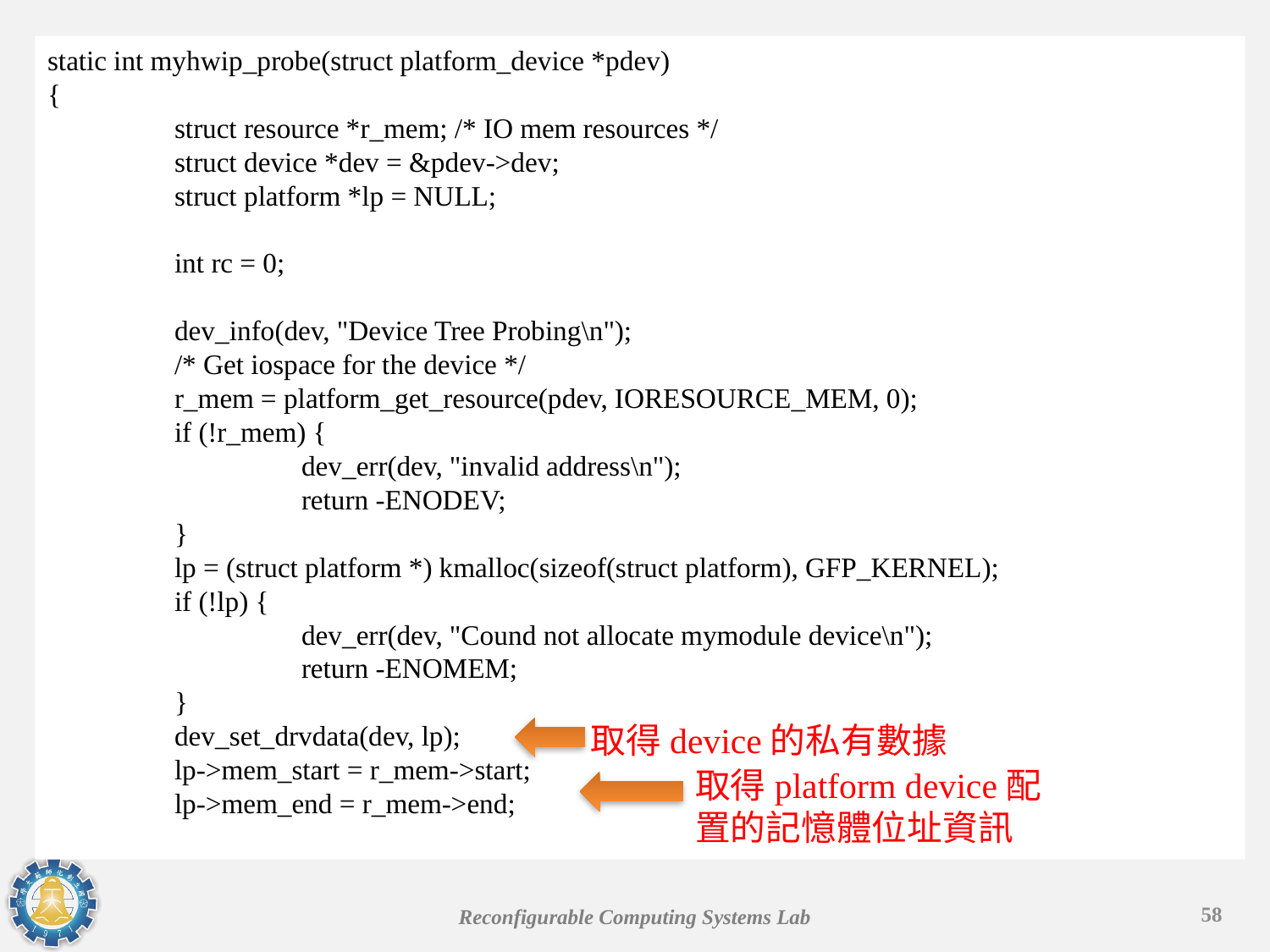

static int myhwip_probe(struct platform_device *pdev)
{
	struct resource *r_mem; /* IO mem resources */
	struct device *dev = &pdev->dev;
	struct platform *lp = NULL;

	int rc = 0;

	dev_info(dev, "Device Tree Probing\n");
	/* Get iospace for the device */
	r_mem = platform_get_resource(pdev, IORESOURCE_MEM, 0);
	if (!r_mem) {
		dev_err(dev, "invalid address\n");
		return -ENODEV;
	}
	lp = (struct platform *) kmalloc(sizeof(struct platform), GFP_KERNEL);
	if (!lp) {
		dev_err(dev, "Cound not allocate mymodule device\n");
		return -ENOMEM;
	}
	dev_set_drvdata(dev, lp);
	lp->mem_start = r_mem->start;
	lp->mem_end = r_mem->end;

取得device的私有數據

取得platform device配置的記憶體位址資訊

58